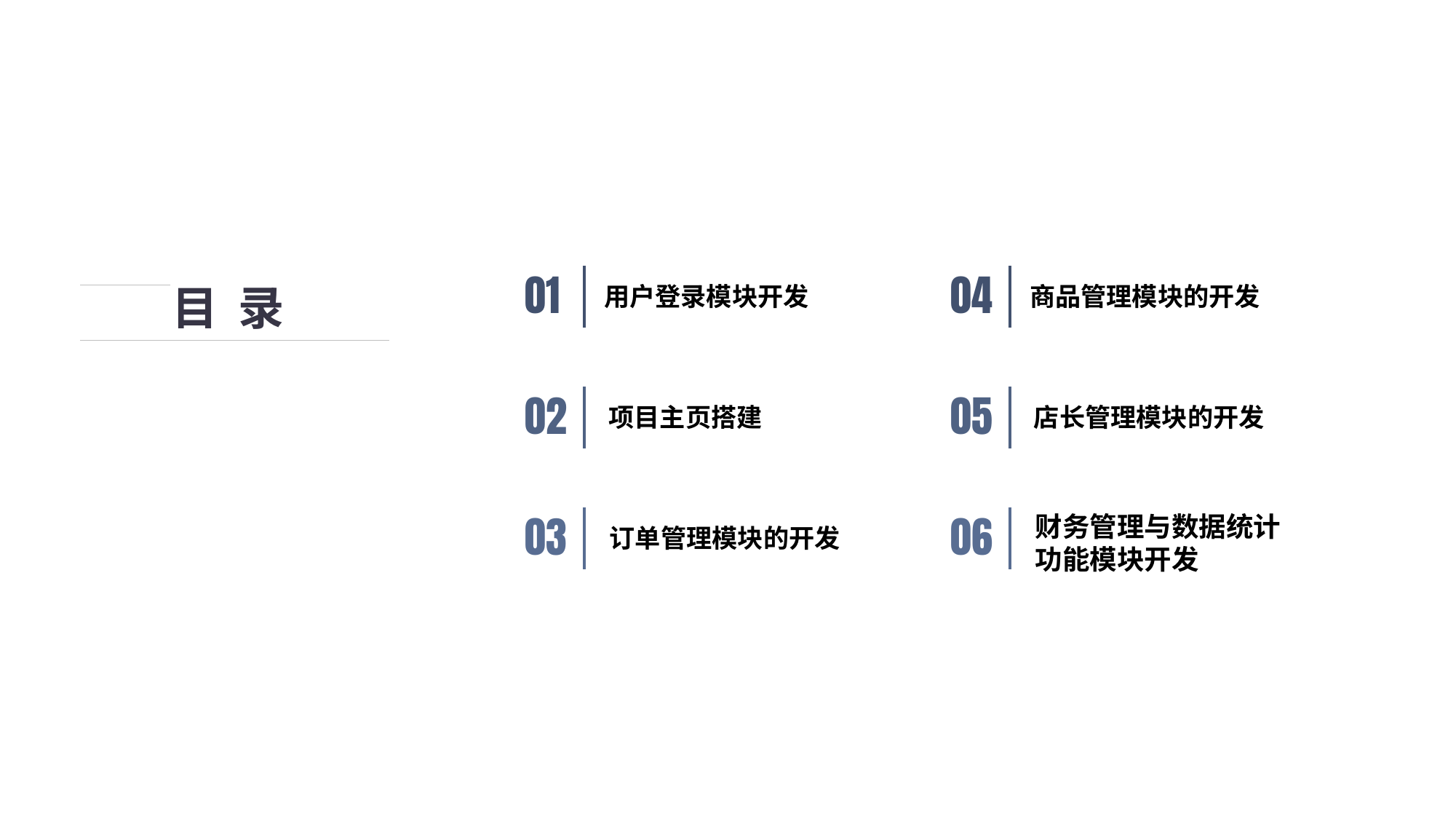

目  录
01
用户登录模块开发
04
商品管理模块的开发
02
项目主页搭建
05
店长管理模块的开发
财务管理与数据统计
功能模块开发
06
03
订单管理模块的开发